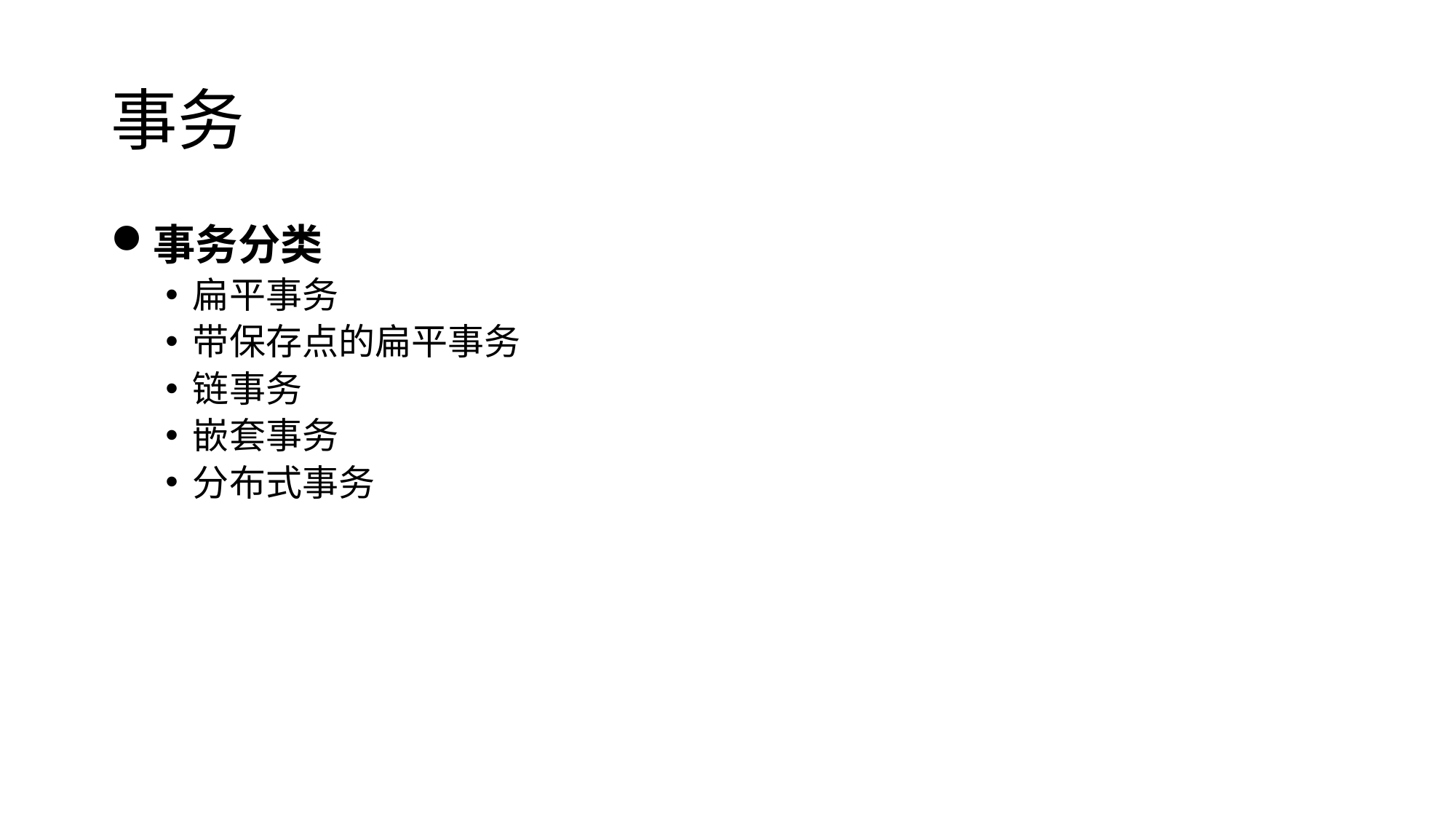

# 事务
事务分类
扁平事务
带保存点的扁平事务
链事务
嵌套事务
分布式事务